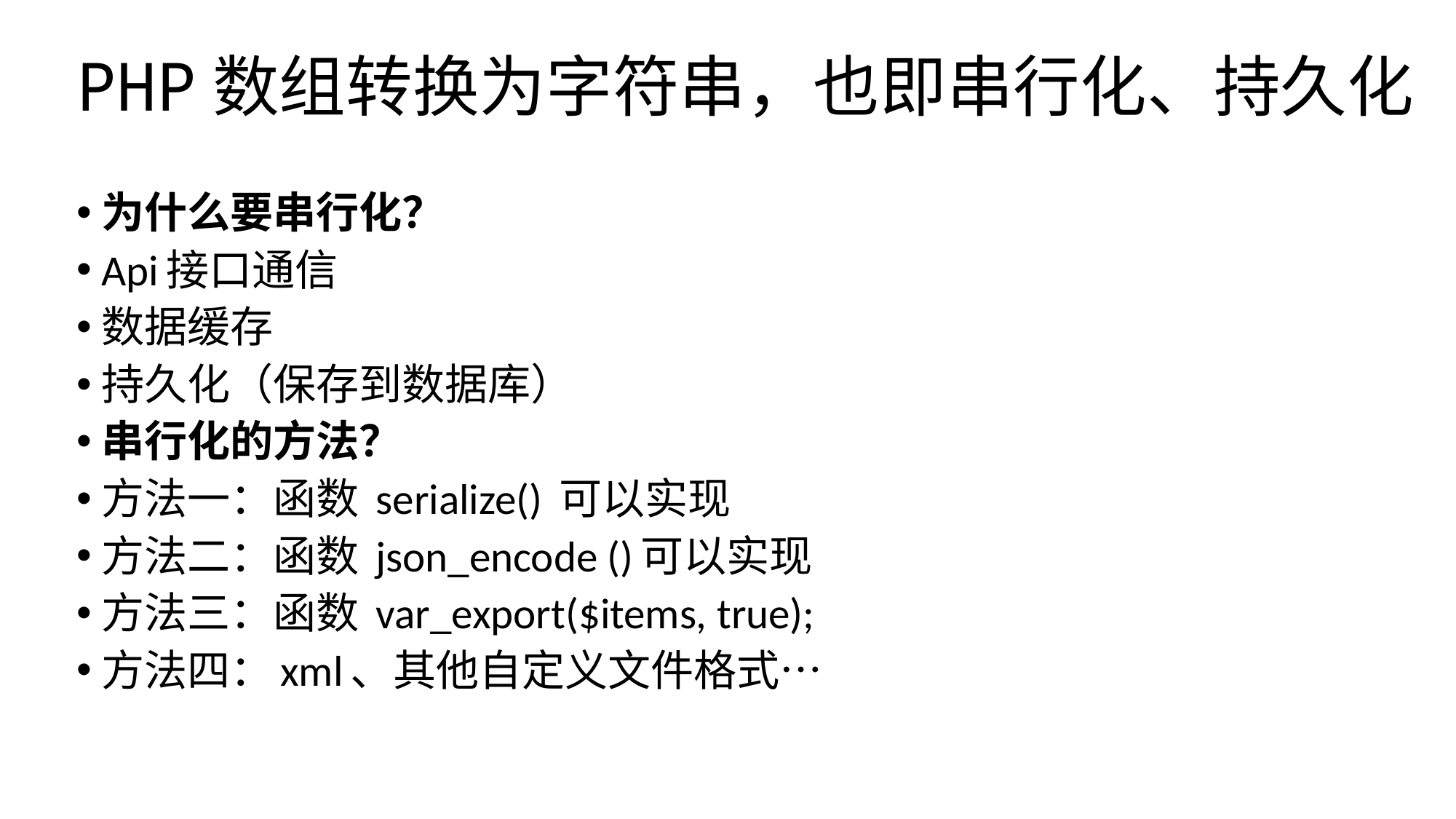

PHP数组转换为字符串，也即串行化、持久化
为什么要串行化？
Api接口通信
数据缓存
持久化（保存到数据库）
串行化的方法？
方法一：函数 serialize() 可以实现
方法二：函数 json_encode ()可以实现
方法三：函数 var_export($items, true);
方法四：xml、其他自定义文件格式…